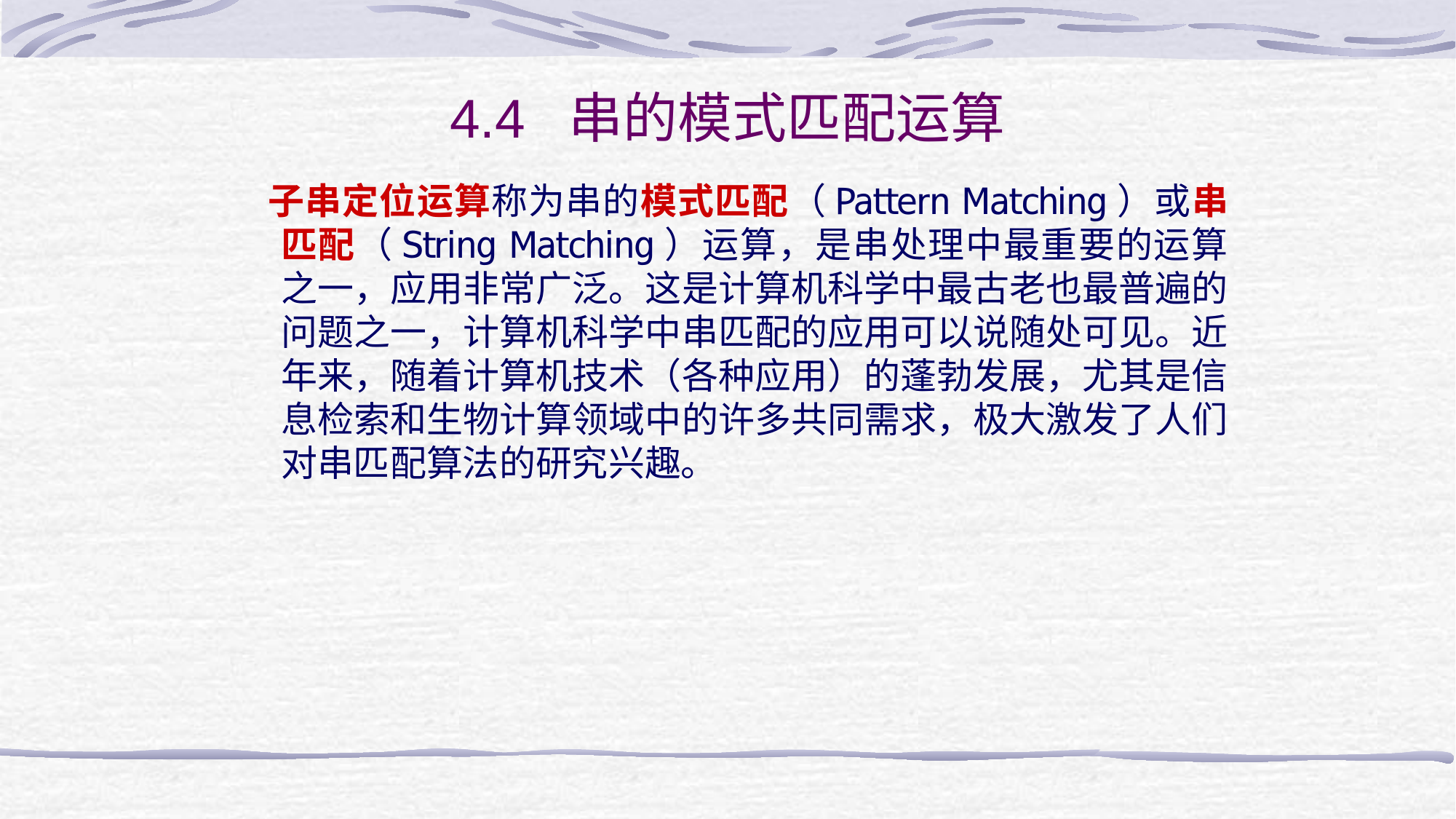

# 4.4  串的模式匹配运算
  子串定位运算称为串的模式匹配（Pattern Matching）或串匹配（String Matching）运算，是串处理中最重要的运算之一，应用非常广泛。这是计算机科学中最古老也最普遍的问题之一，计算机科学中串匹配的应用可以说随处可见。近年来，随着计算机技术（各种应用）的蓬勃发展，尤其是信息检索和生物计算领域中的许多共同需求，极大激发了人们对串匹配算法的研究兴趣。

2